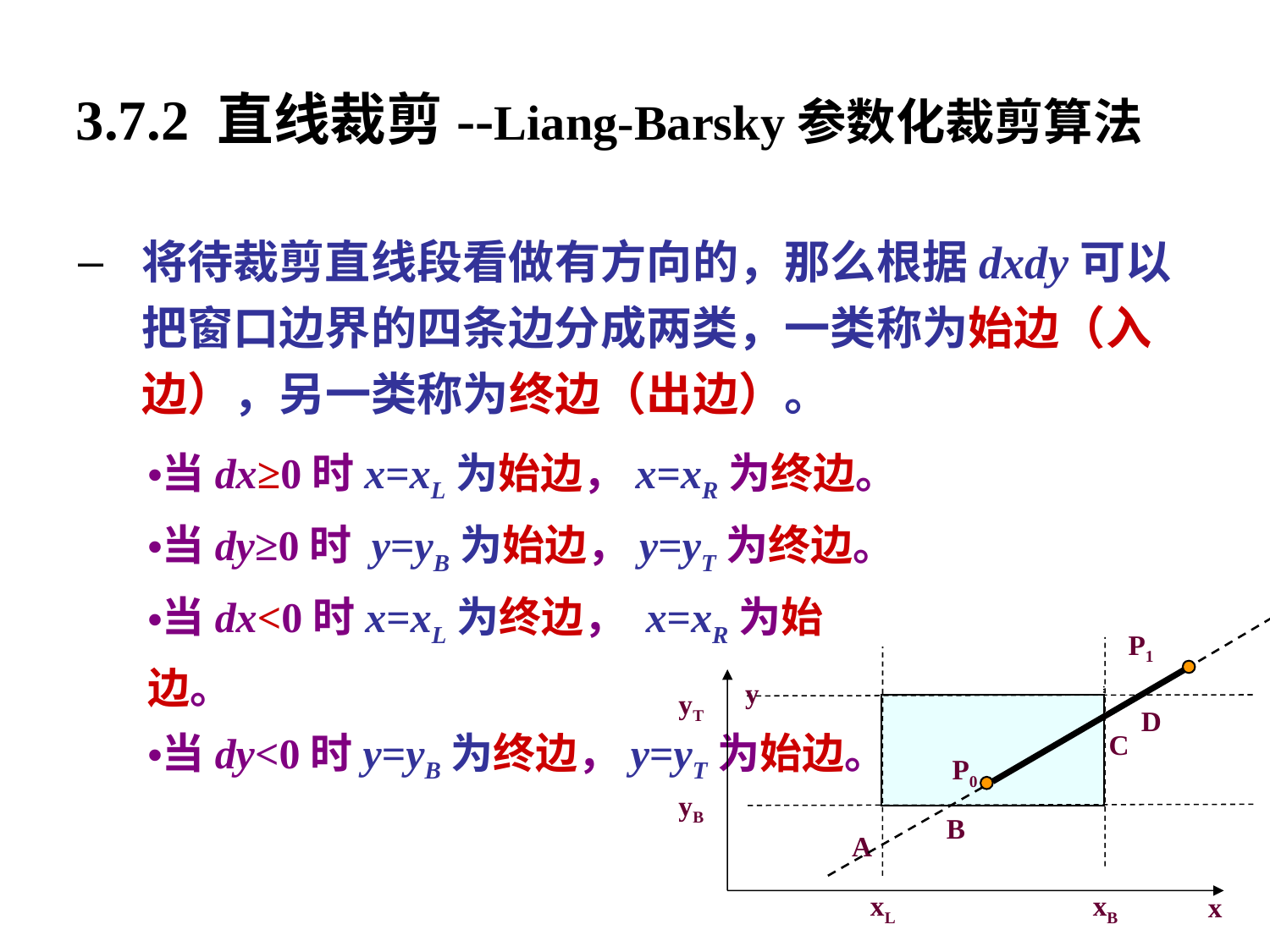

3.7.2 直线裁剪--Liang-Barsky参数化裁剪算法
将待裁剪直线段看做有方向的，那么根据dxdy可以把窗口边界的四条边分成两类，一类称为始边（入边），另一类称为终边（出边）。
当dx≥0时x=xL为始边，x=xR为终边。
当dy≥0时 y=yB为始边，y=yT为终边。
当dx<0时x=xL为终边， x=xR为始边。
当dy<0时y=yB为终边，y=yT为始边。
P1

y
yT

D
C
P0
yB

B
A
xL
xB
x